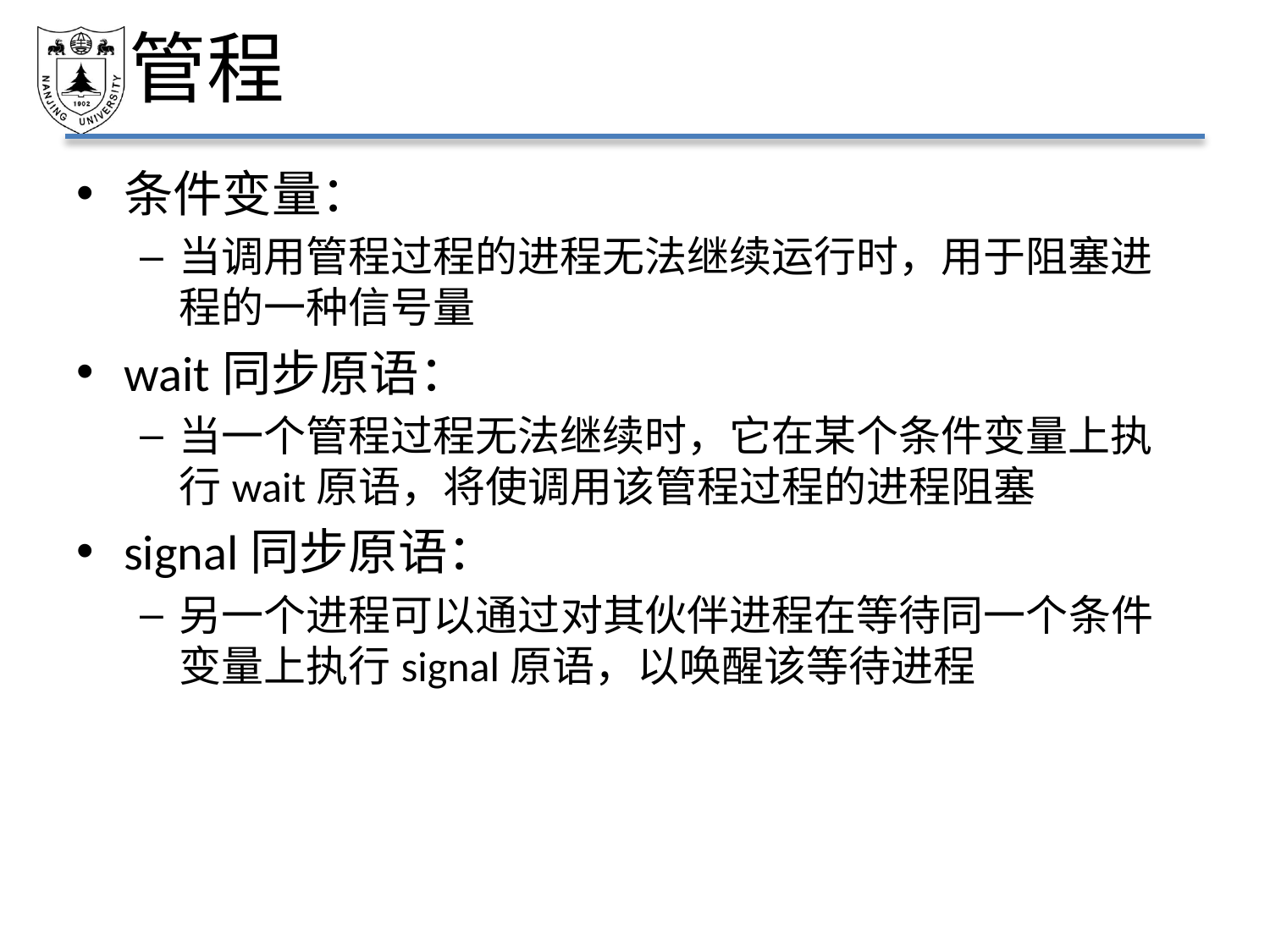

# 管程
条件变量：
当调用管程过程的进程无法继续运行时，用于阻塞进程的一种信号量
wait同步原语：
当一个管程过程无法继续时，它在某个条件变量上执行wait原语，将使调用该管程过程的进程阻塞
signal同步原语：
另一个进程可以通过对其伙伴进程在等待同一个条件变量上执行signal原语，以唤醒该等待进程